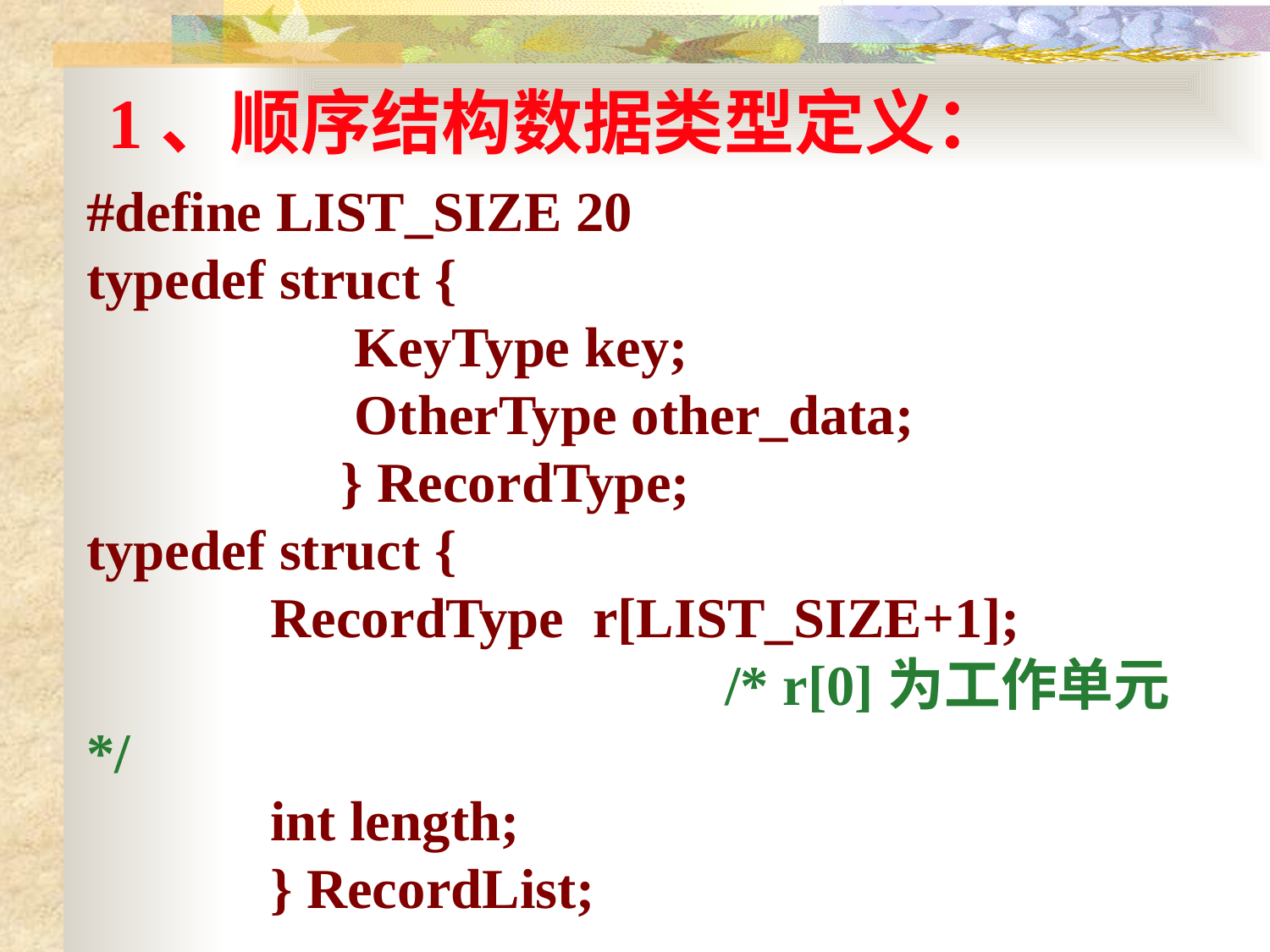

1、顺序结构数据类型定义：
#define LIST_SIZE 20
typedef struct {
		 KeyType key;
		 OtherType other_data;
		} RecordType;
typedef struct {
	    RecordType  r[LIST_SIZE+1];
                                             /* r[0]为工作单元 */
	    int length;
	    } RecordList;